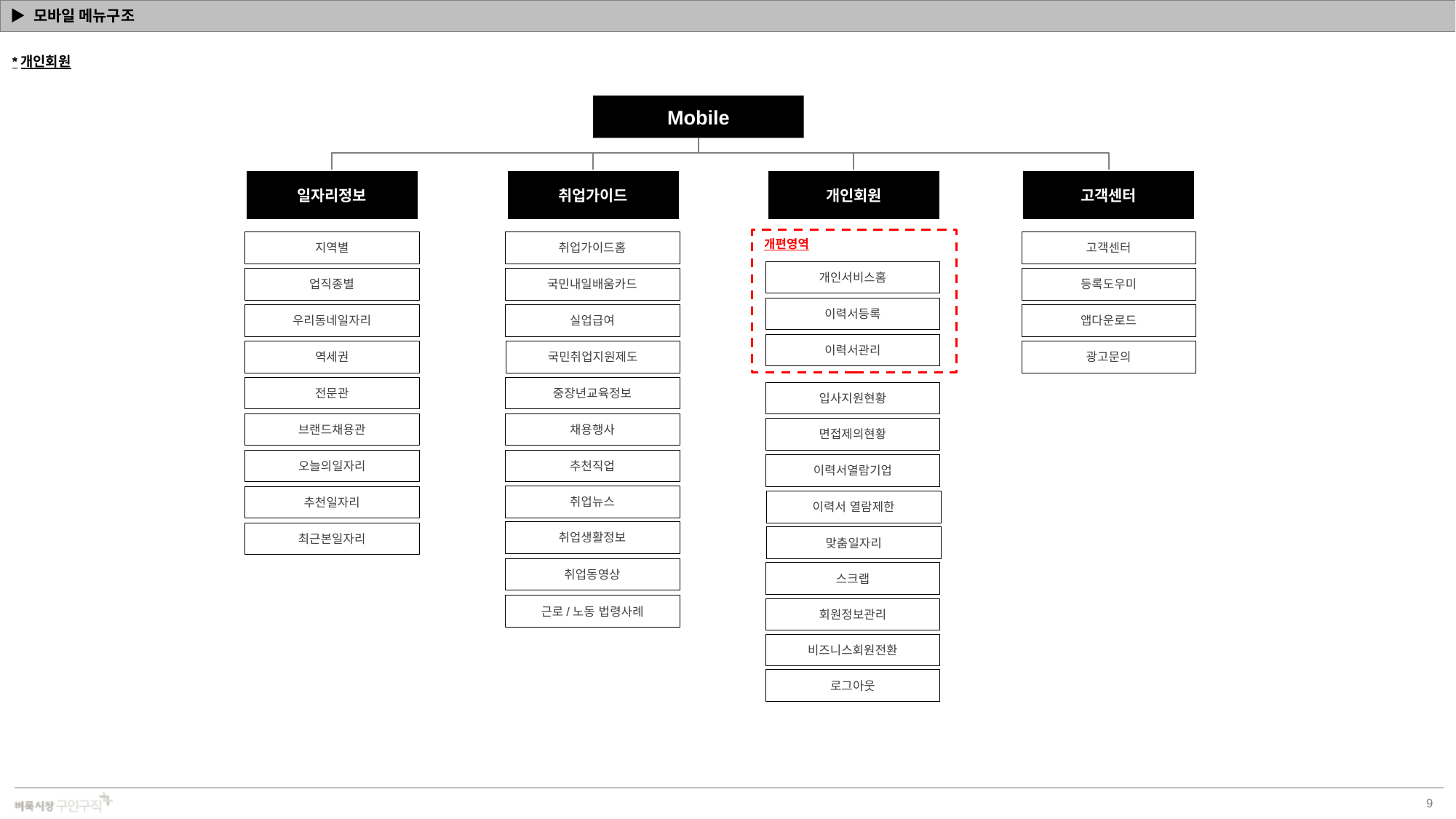

# ▶ 모바일 메뉴구조
*개인회원
Mobile
일자리정보
취업가이드
개인회원
고객센터

개편영역
고객센터
취업가이드홈
지역별
개인서비스홈
국민내일배움카드
등록도우미
업직종별
이력서등록
실업급여
우리동네일자리
앱다운로드
이력서관리
광고문의
역세권
국민취업지원제도
중장년교육정보
전문관
입사지원현황
브랜드채용관
채용행사
면접제의현황
추천직업
오늘의일자리
이력서열람기업
취업뉴스
추천일자리
이력서 열람제한
취업생활정보
최근본일자리
맞춤일자리
취업동영상
스크랩
근로/노동 법령사례
회원정보관리
비즈니스회원전환
로그아웃